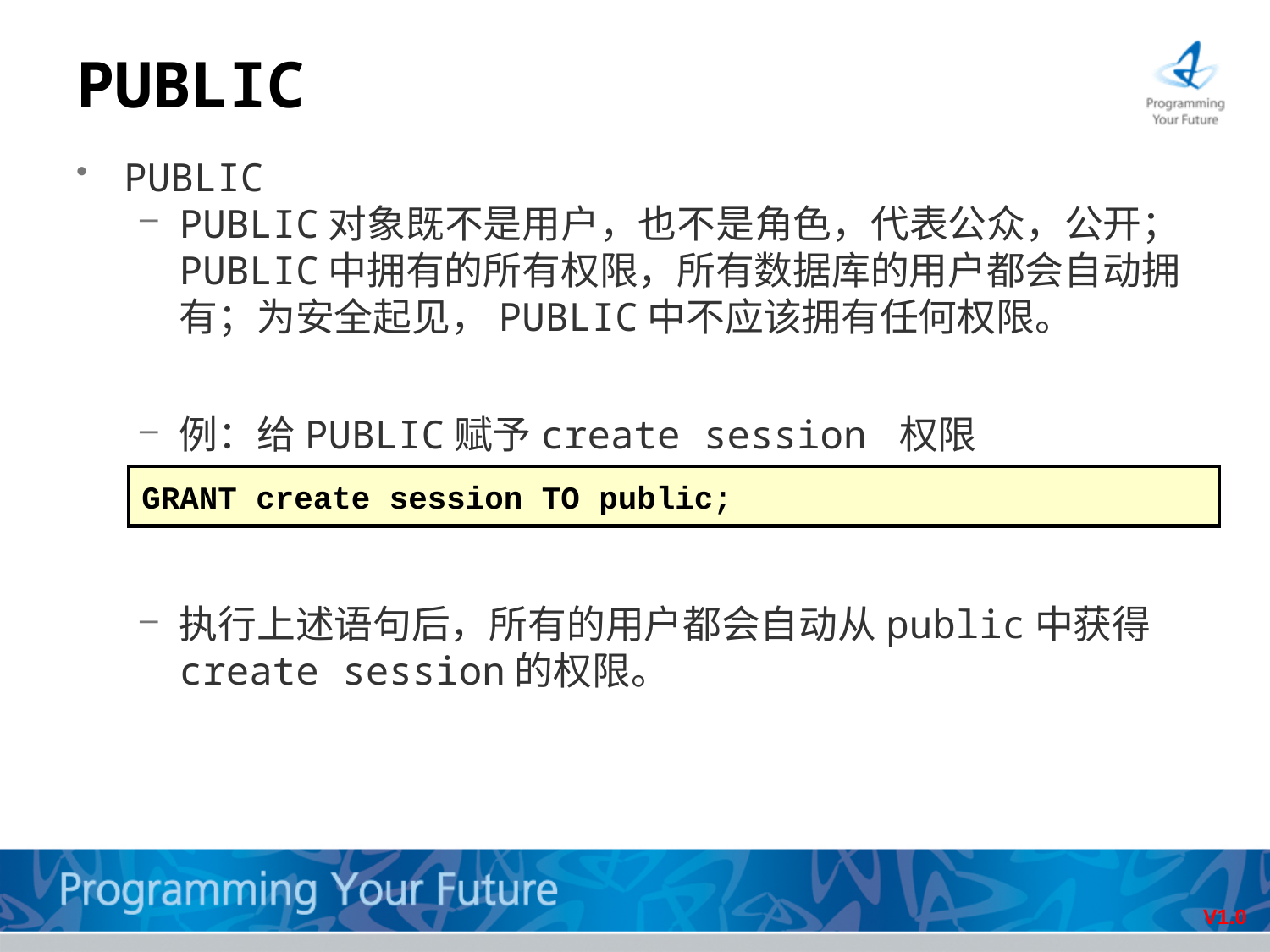

# PUBLIC
PUBLIC
PUBLIC对象既不是用户，也不是角色，代表公众，公开；PUBLIC中拥有的所有权限，所有数据库的用户都会自动拥有；为安全起见，PUBLIC中不应该拥有任何权限。

例：给PUBLIC赋予create session 权限

执行上述语句后，所有的用户都会自动从public中获得create session的权限。
GRANT create session TO public;